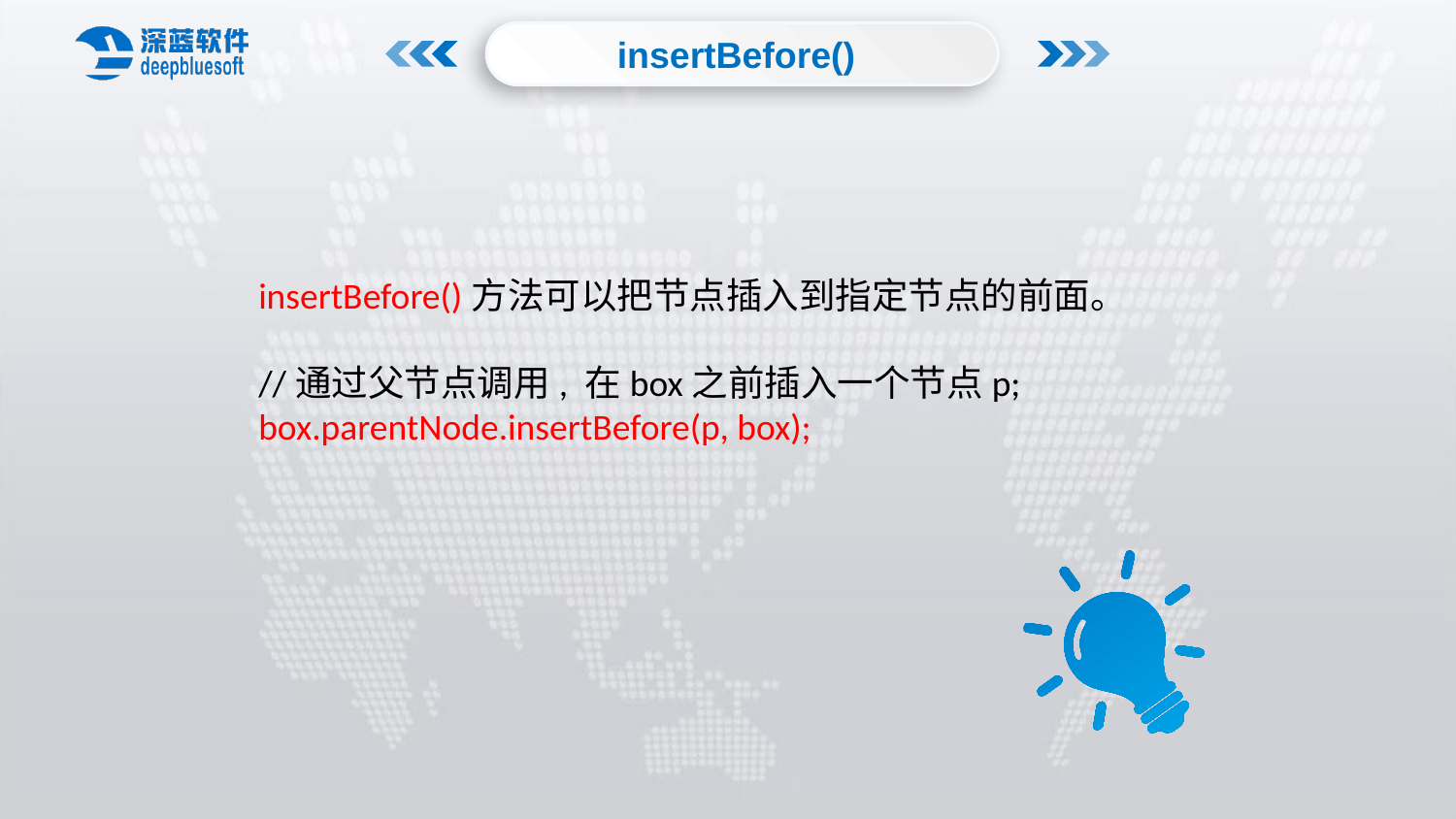

insertBefore()

insertBefore()方法可以把节点插入到指定节点的前面。

//通过父节点调用, 在box之前插入一个节点p;
box.parentNode.insertBefore(p, box);